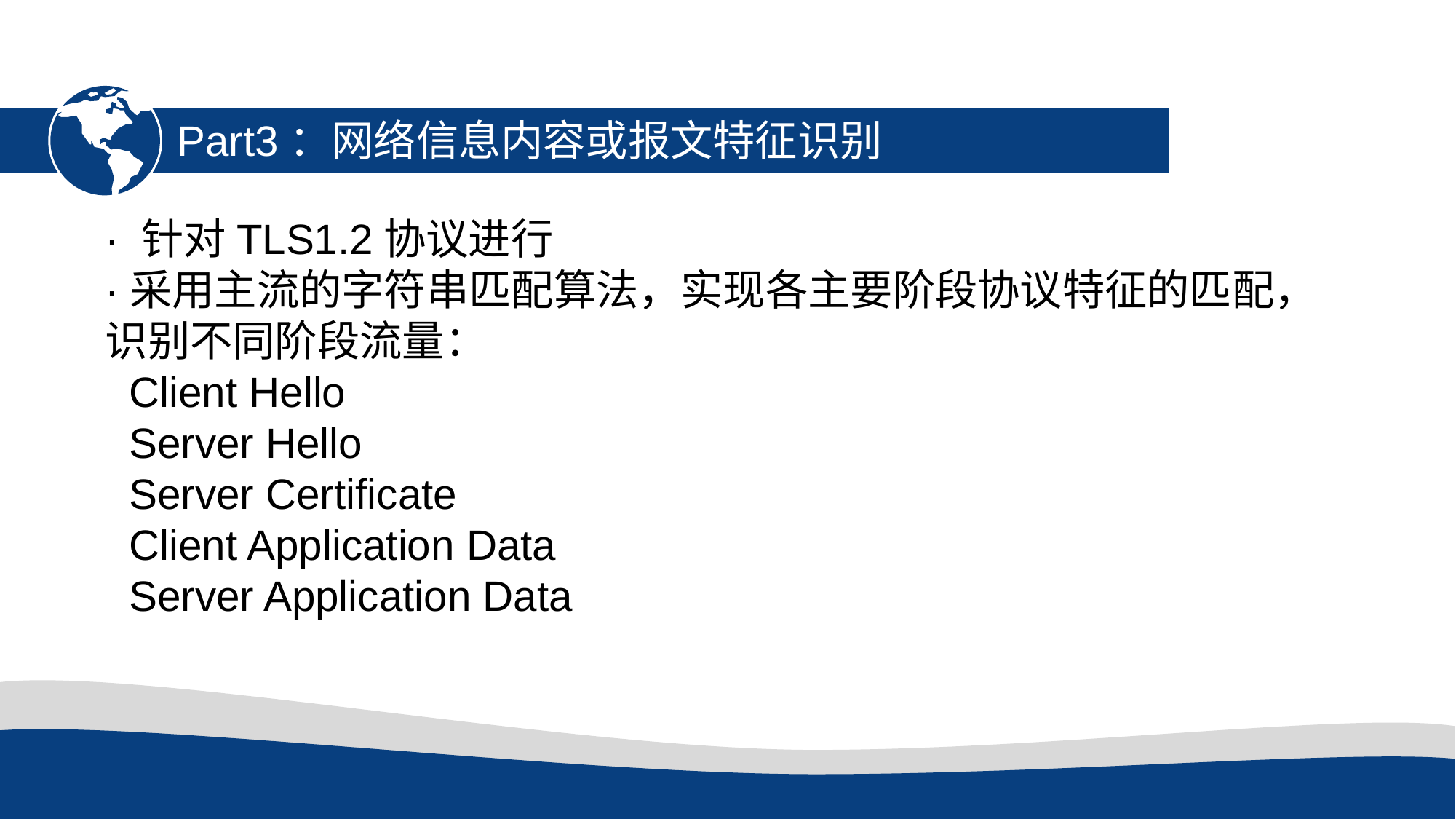

Part3：网络信息内容或报文特征识别
· 针对TLS1.2协议进行
·采用主流的字符串匹配算法，实现各主要阶段协议特征的匹配，识别不同阶段流量：
  Client Hello
  Server Hello
  Server Certificate
  Client Application Data
  Server Application Data